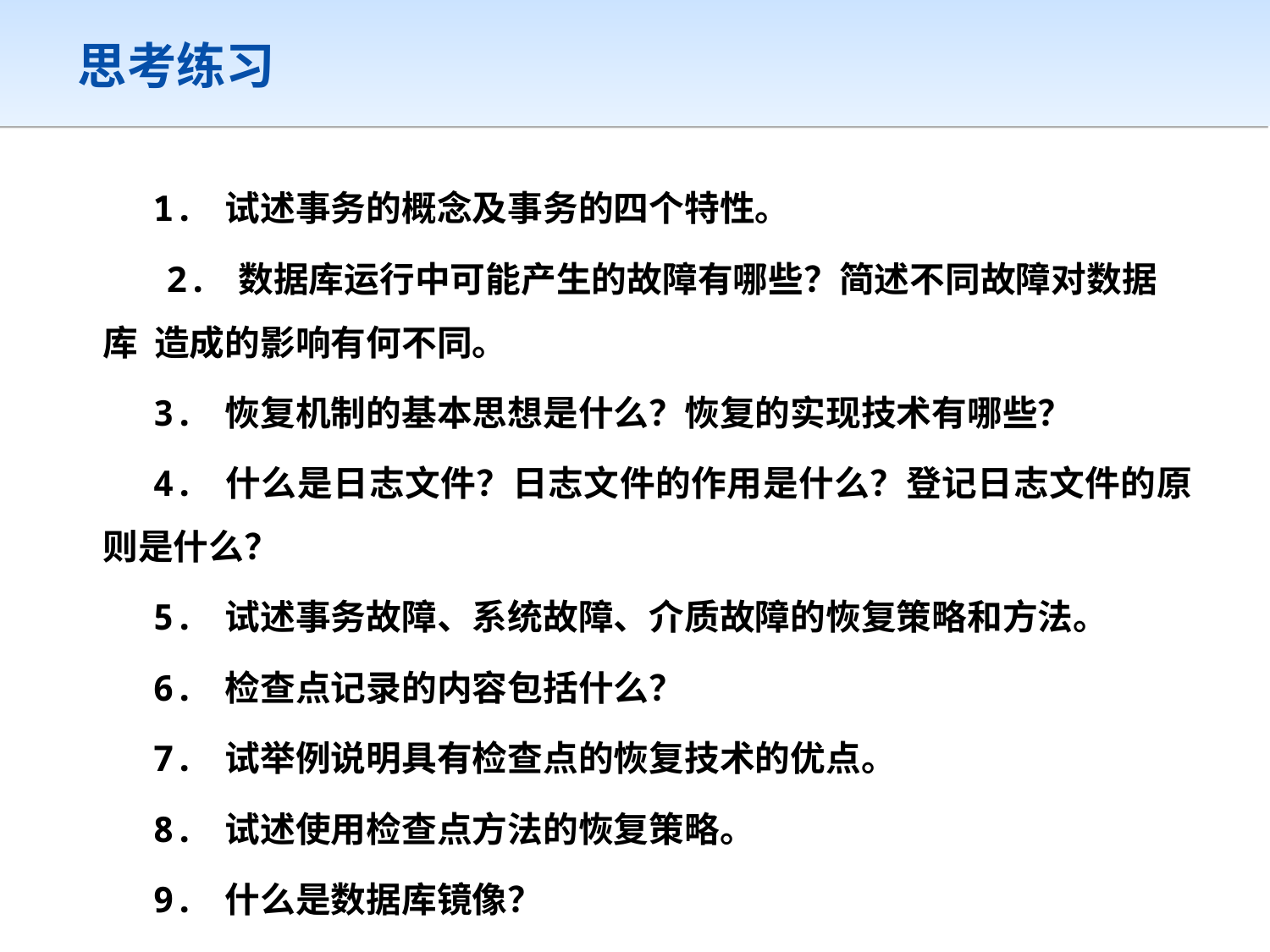

# 思考练习
1. 试述事务的概念及事务的四个特性。
   2. 数据库运行中可能产生的故障有哪些？简述不同故障对数据库  造成的影响有何不同。
3. 恢复机制的基本思想是什么？恢复的实现技术有哪些？
4. 什么是日志文件？日志文件的作用是什么？登记日志文件的原则是什么？
5. 试述事务故障、系统故障、介质故障的恢复策略和方法。
6. 检查点记录的内容包括什么？
7. 试举例说明具有检查点的恢复技术的优点。
8. 试述使用检查点方法的恢复策略。
9. 什么是数据库镜像？